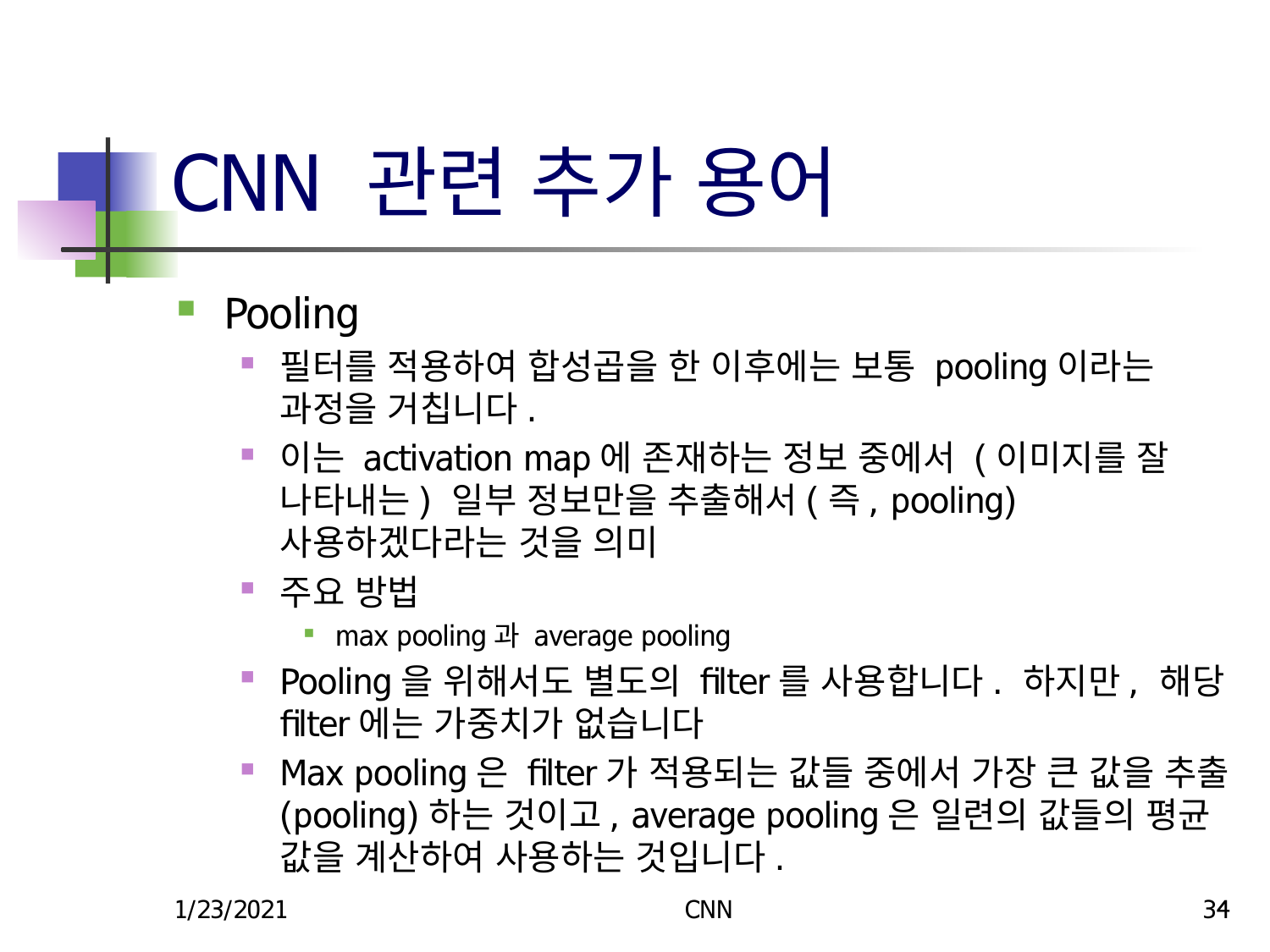

# CNN 관련 추가 용어
Pooling
필터를 적용하여 합성곱을 한 이후에는 보통 pooling이라는 과정을 거칩니다.
이는 activation map에 존재하는 정보 중에서 (이미지를 잘 나타내는) 일부 정보만을 추출해서(즉, pooling) 사용하겠다라는 것을 의미
주요 방법
max pooling과 average pooling
Pooling을 위해서도 별도의 filter를 사용합니다. 하지만, 해당 filter에는 가중치가 없습니다
Max pooling은 filter가 적용되는 값들 중에서 가장 큰 값을 추출 (pooling)하는 것이고, average pooling은 일련의 값들의 평균 값을 계산하여 사용하는 것입니다.
1/23/2021
CNN
34